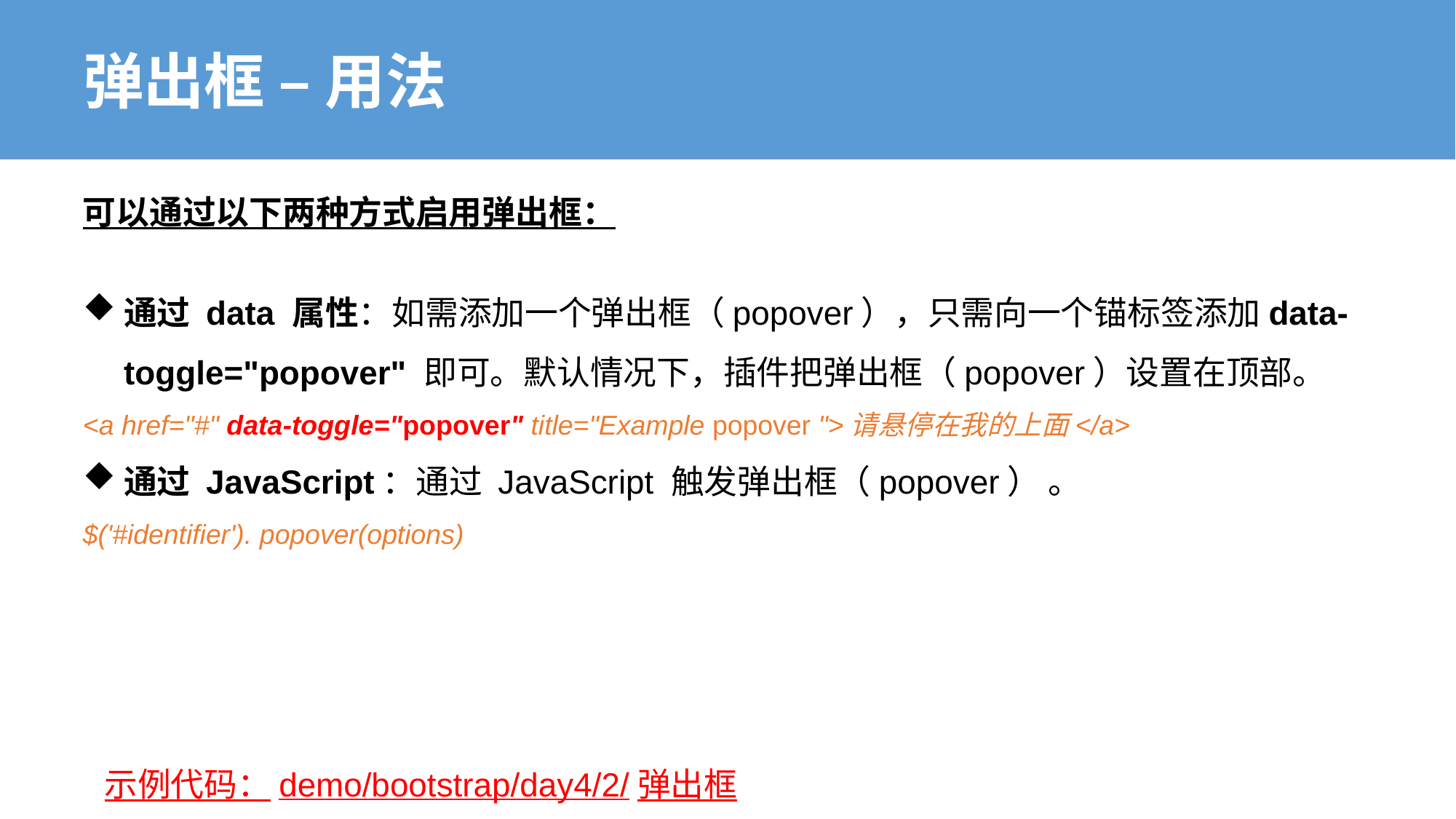

# 弹出框 – 用法
可以通过以下两种方式启用弹出框：

通过 data 属性：如需添加一个弹出框（popover），只需向一个锚标签添加data-toggle="popover" 即可。默认情况下，插件把弹出框（popover）设置在顶部。
<a href="#" data-toggle="popover" title="Example popover ">请悬停在我的上面</a>
通过 JavaScript：通过 JavaScript 触发弹出框（popover） 。
$('#identifier'). popover(options)
示例代码：demo/bootstrap/day4/2/弹出框